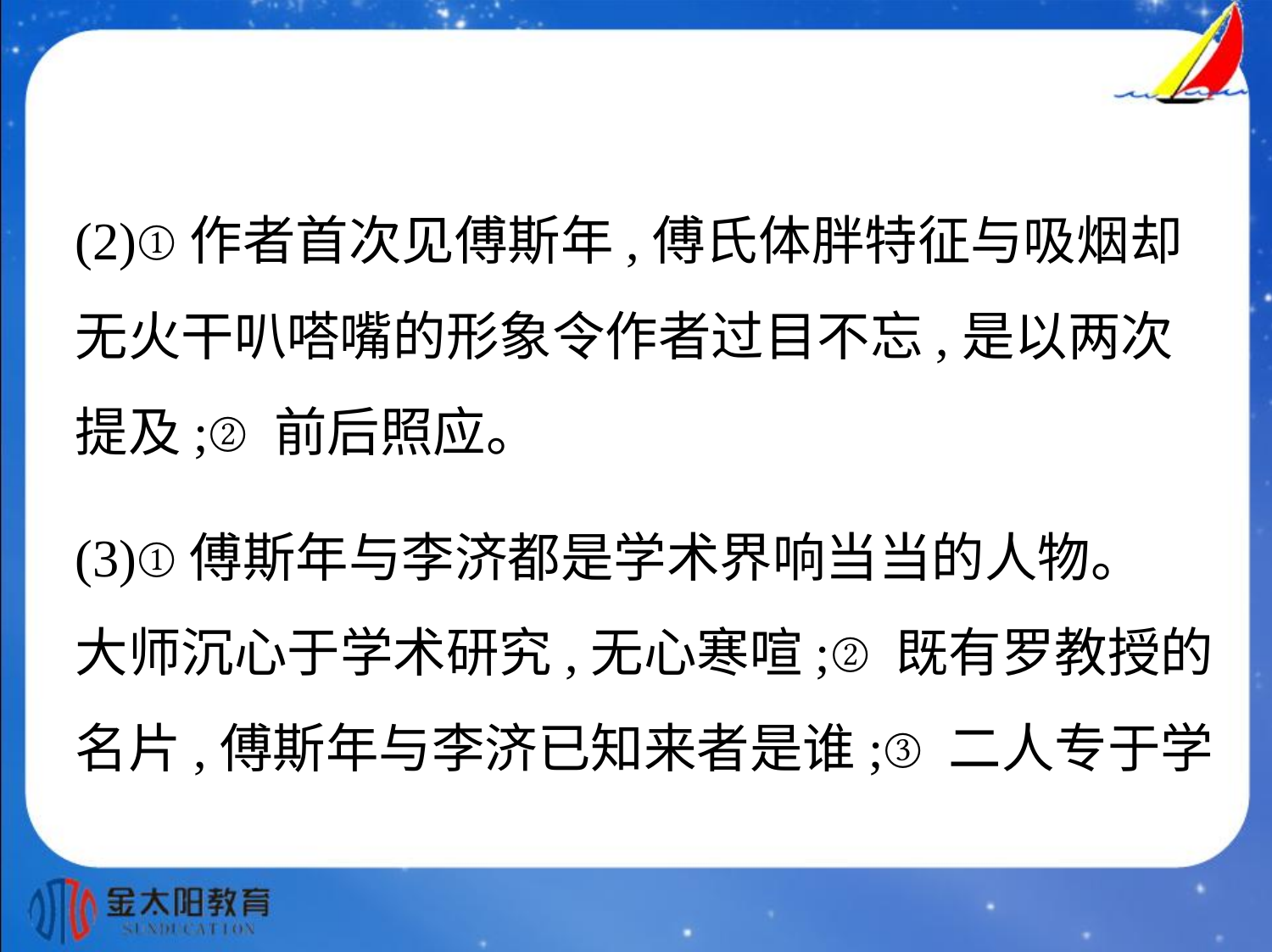

(2)①作者首次见傅斯年,傅氏体胖特征与吸烟却
无火干叭嗒嘴的形象令作者过目不忘,是以两次
提及;②前后照应。
(3)①傅斯年与李济都是学术界响当当的人物。
大师沉心于学术研究,无心寒喧;②既有罗教授的
名片,傅斯年与李济已知来者是谁;③二人专于学